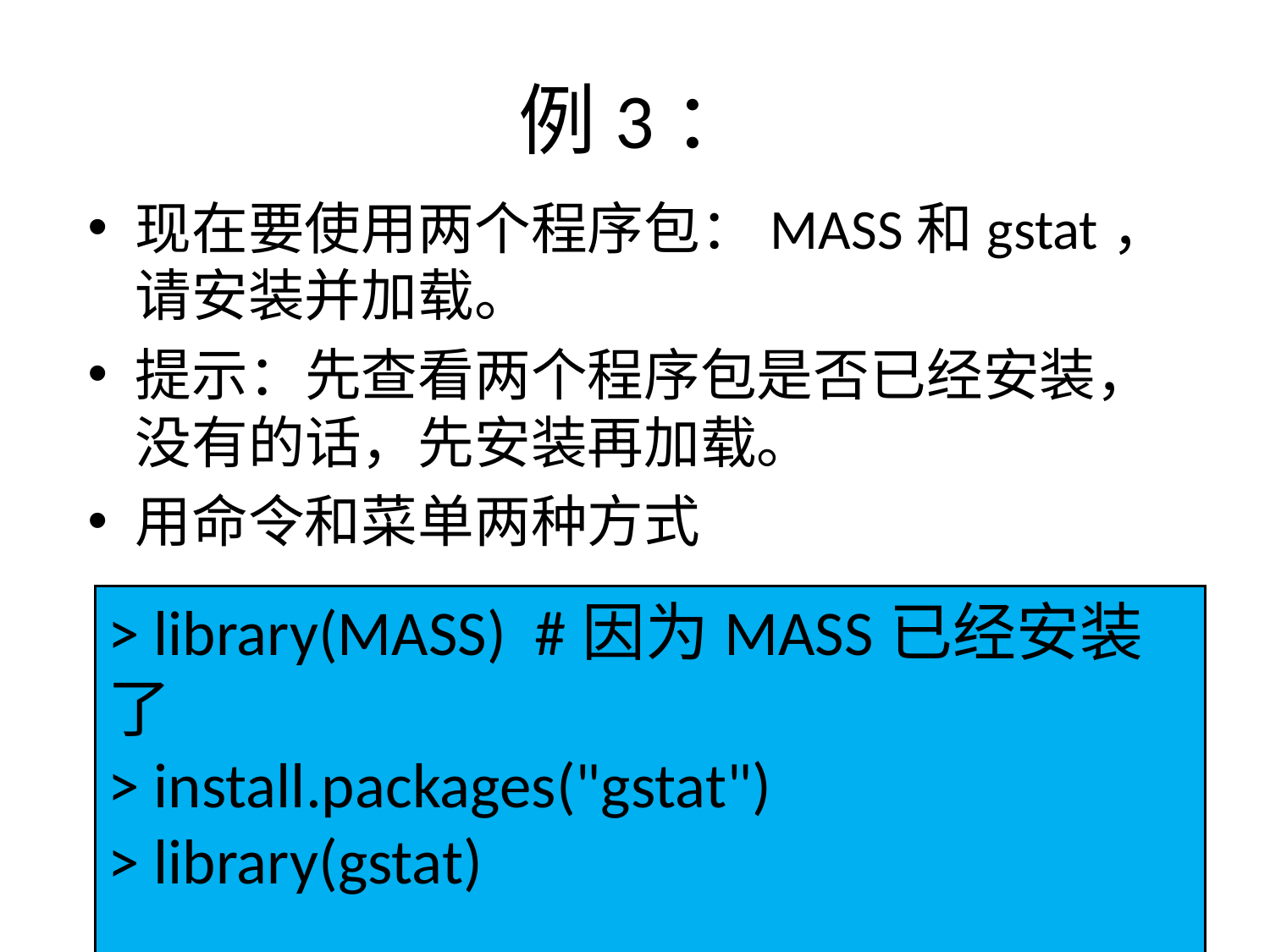

# 例3：
现在要使用两个程序包：MASS和gstat，请安装并加载。
提示：先查看两个程序包是否已经安装，没有的话，先安装再加载。
用命令和菜单两种方式
> library(MASS)  #因为MASS已经安装了
> install.packages("gstat")
> library(gstat)